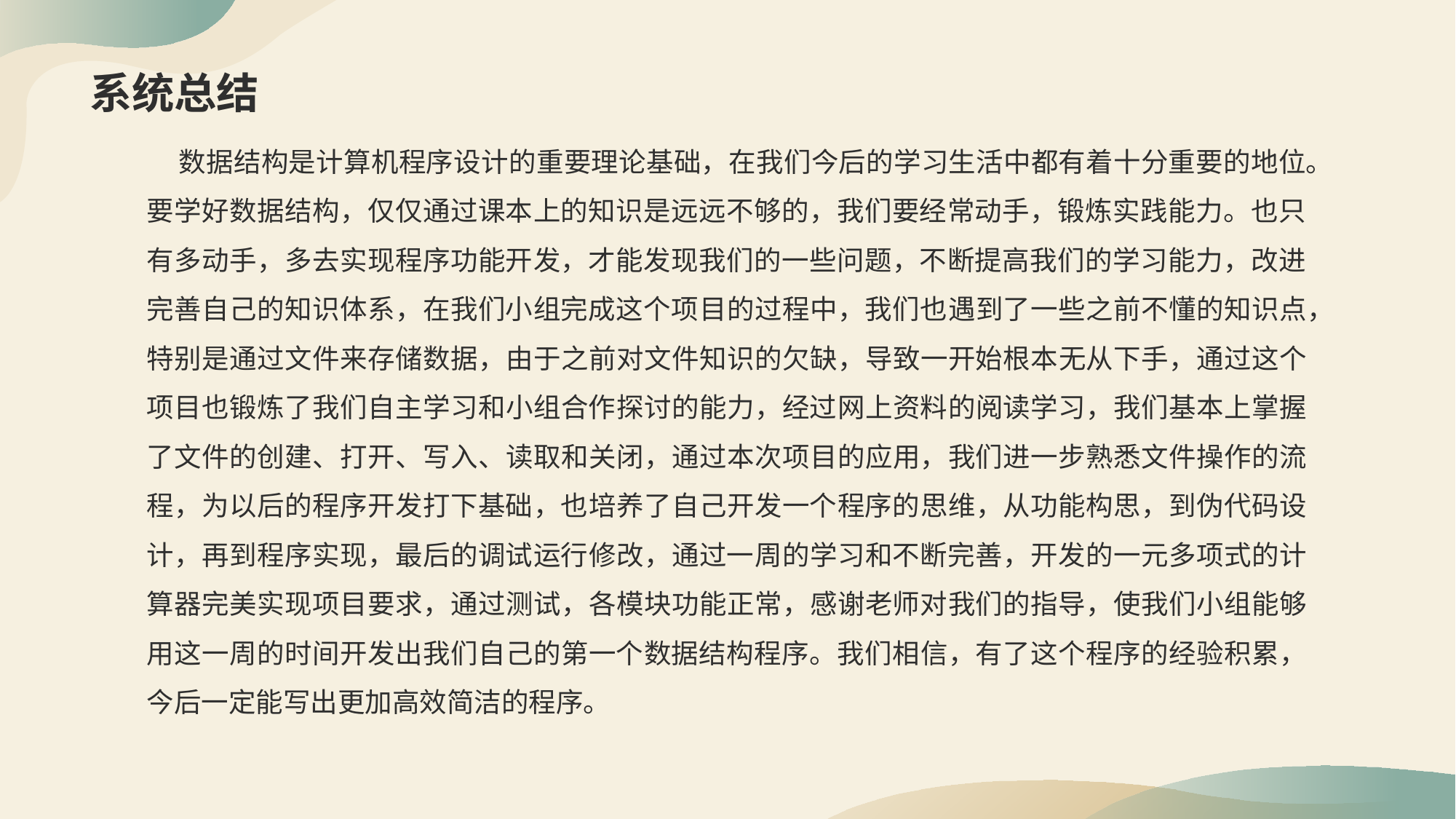

# 系统总结
数据结构是计算机程序设计的重要理论基础，在我们今后的学习生活中都有着十分重要的地位。要学好数据结构，仅仅通过课本上的知识是远远不够的，我们要经常动手，锻炼实践能力。也只有多动手，多去实现程序功能开发，才能发现我们的一些问题，不断提高我们的学习能力，改进完善自己的知识体系，在我们小组完成这个项目的过程中，我们也遇到了一些之前不懂的知识点，特别是通过文件来存储数据，由于之前对文件知识的欠缺，导致一开始根本无从下手，通过这个项目也锻炼了我们自主学习和小组合作探讨的能力，经过网上资料的阅读学习，我们基本上掌握了文件的创建、打开、写入、读取和关闭，通过本次项目的应用，我们进一步熟悉文件操作的流程，为以后的程序开发打下基础，也培养了自己开发一个程序的思维，从功能构思，到伪代码设计，再到程序实现，最后的调试运行修改，通过一周的学习和不断完善，开发的一元多项式的计算器完美实现项目要求，通过测试，各模块功能正常，感谢老师对我们的指导，使我们小组能够用这一周的时间开发出我们自己的第一个数据结构程序。我们相信，有了这个程序的经验积累，今后一定能写出更加高效简洁的程序。